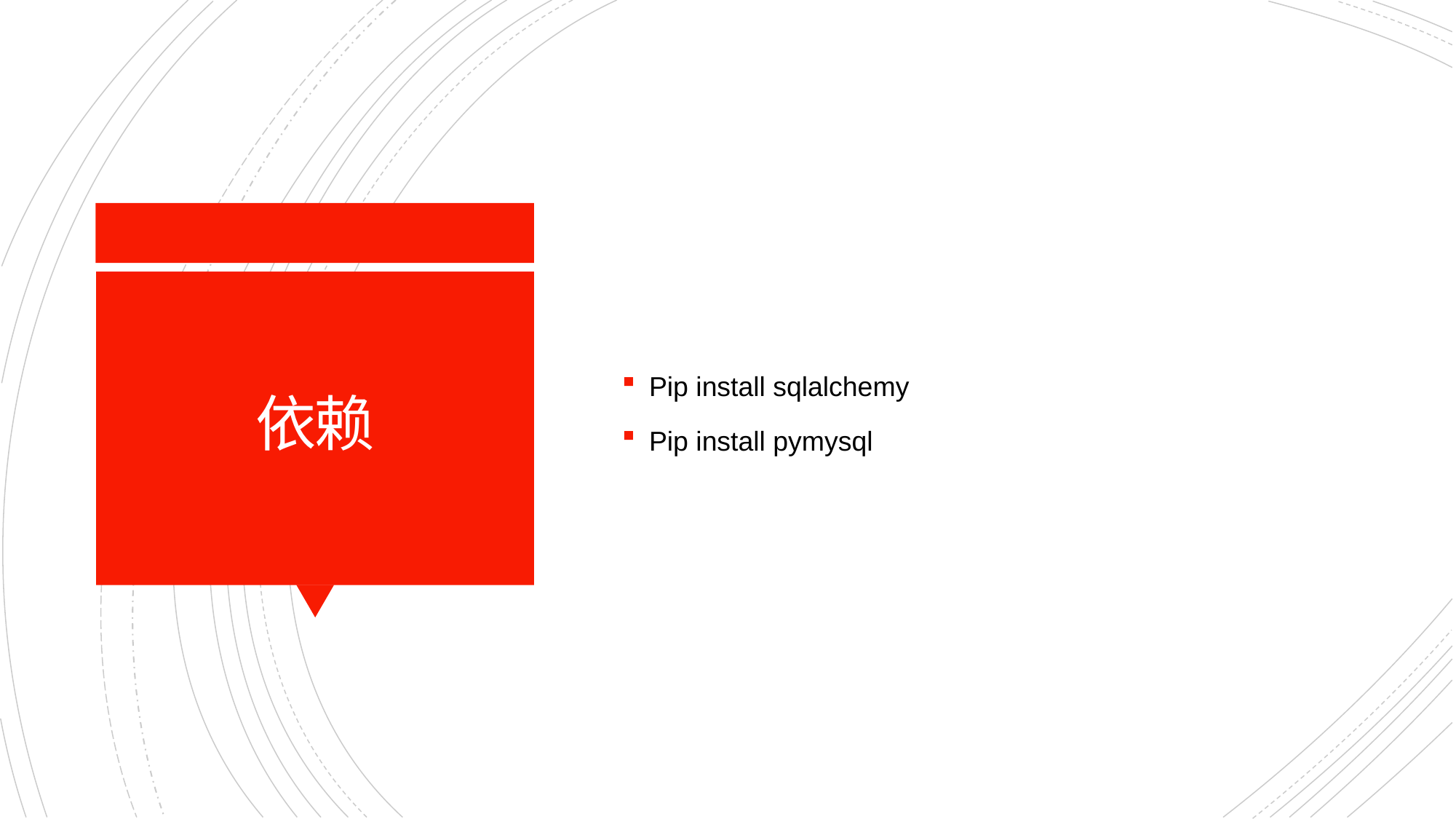

Pip install sqlalchemy
Pip install pymysql
# 依赖